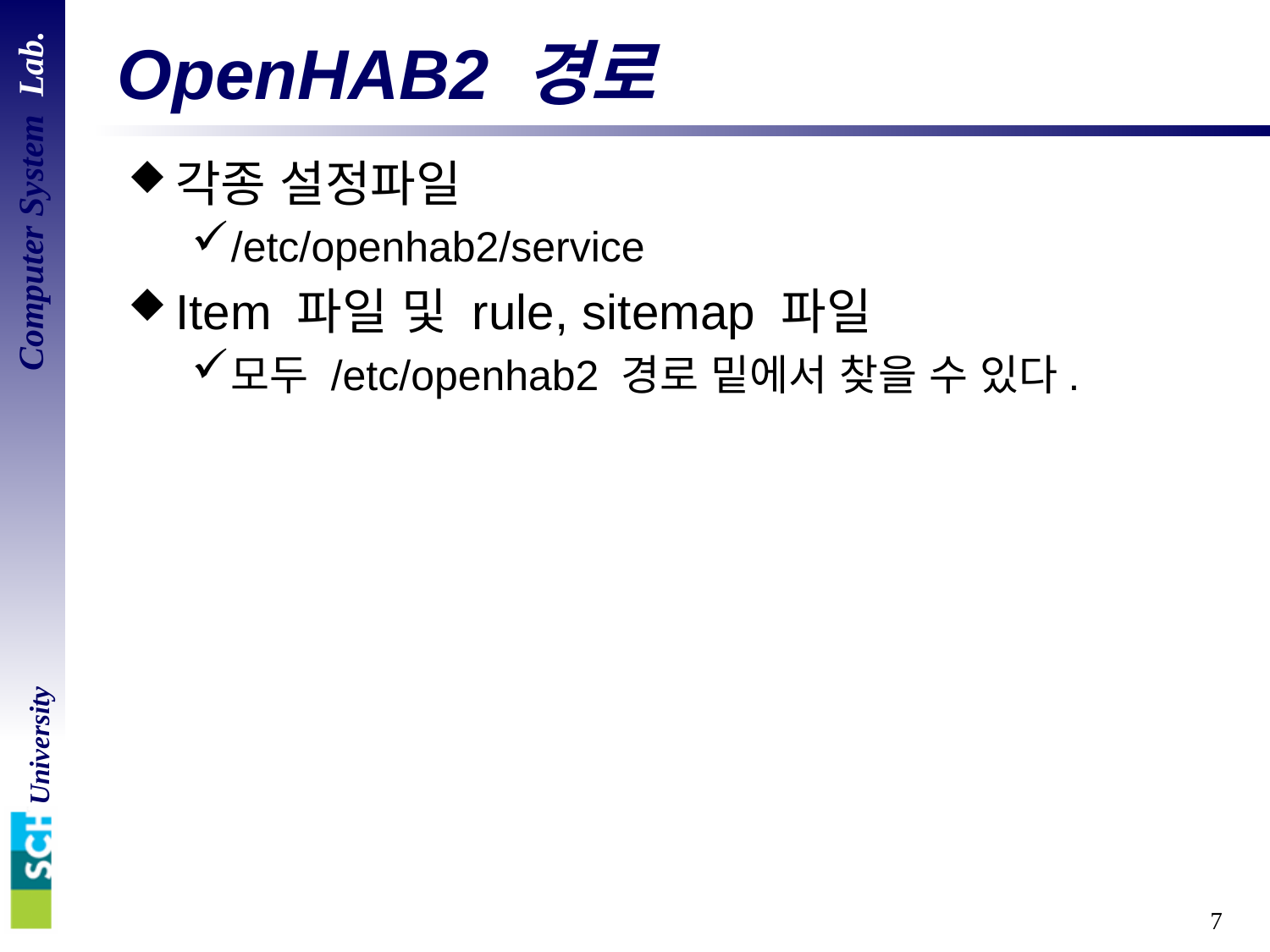

# OpenHAB2 경로

각종 설정파일
/etc/openhab2/service
Item 파일 및 rule, sitemap 파일
모두 /etc/openhab2 경로 밑에서 찾을 수 있다.